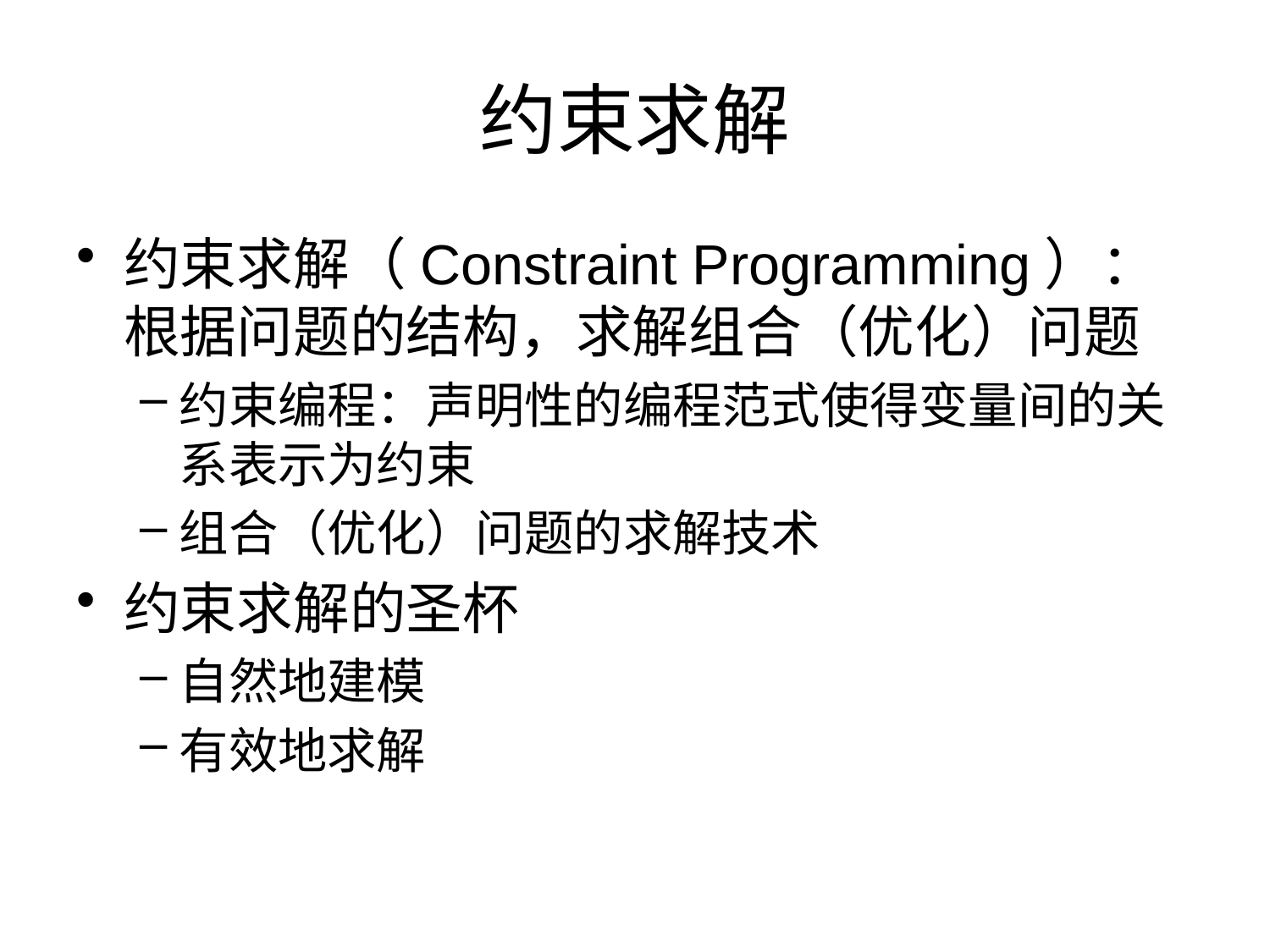

# 约束求解
约束求解（Constraint Programming）：根据问题的结构，求解组合（优化）问题
约束编程：声明性的编程范式使得变量间的关系表示为约束
组合（优化）问题的求解技术
约束求解的圣杯
自然地建模
有效地求解